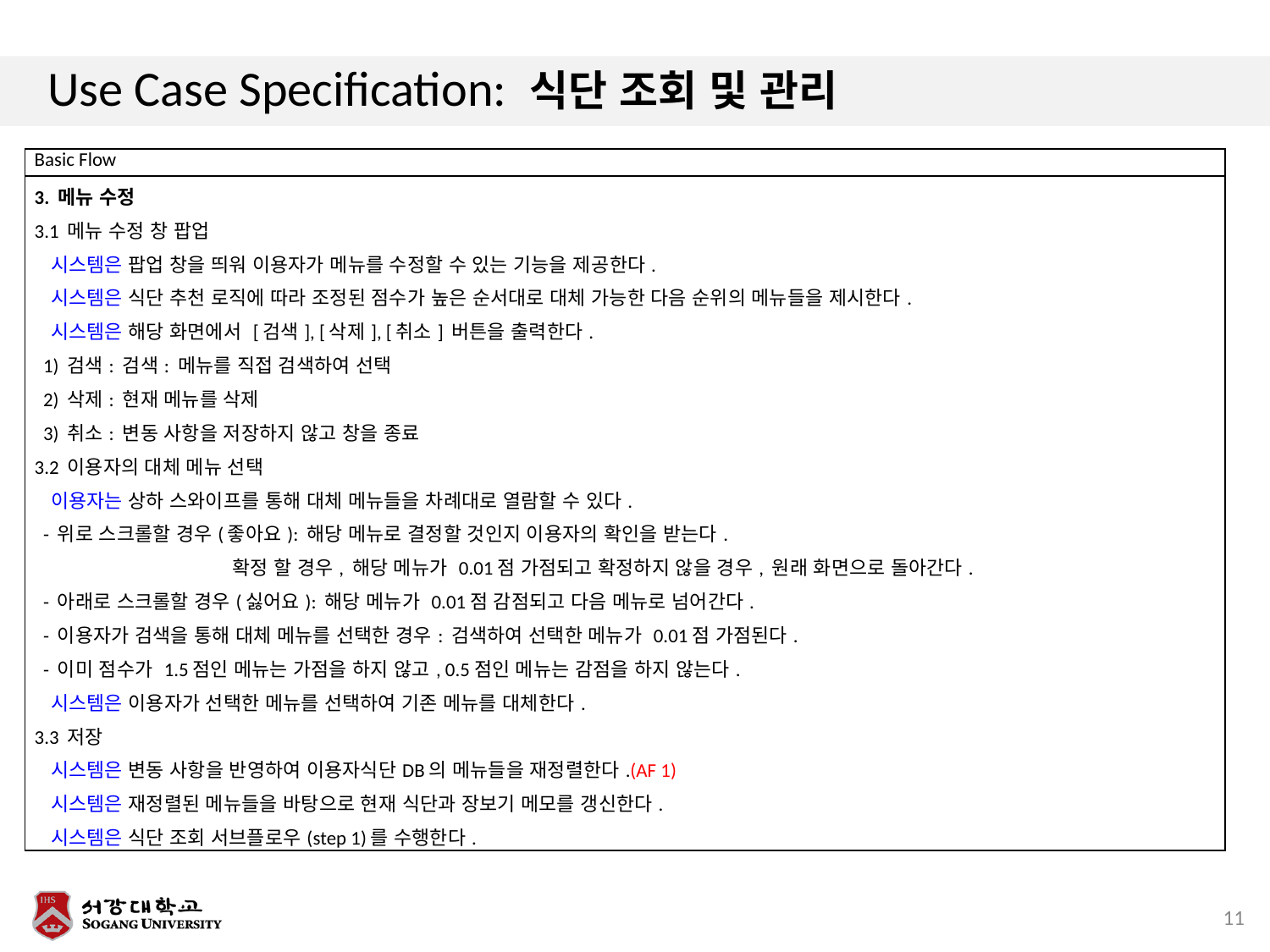

# Use Case Specification: 식단 조회 및 관리
| Basic Flow |
| --- |
| 3. 메뉴 수정 3.1 메뉴 수정 창 팝업 시스템은 팝업 창을 띄워 이용자가 메뉴를 수정할 수 있는 기능을 제공한다. 시스템은 식단 추천 로직에 따라 조정된 점수가 높은 순서대로 대체 가능한 다음 순위의 메뉴들을 제시한다. 시스템은 해당 화면에서 [검색], [삭제], [취소] 버튼을 출력한다. 1) 검색: 검색: 메뉴를 직접 검색하여 선택 2) 삭제: 현재 메뉴를 삭제 3) 취소: 변동 사항을 저장하지 않고 창을 종료 3.2 이용자의 대체 메뉴 선택 이용자는 상하 스와이프를 통해 대체 메뉴들을 차례대로 열람할 수 있다. - 위로 스크롤할 경우(좋아요): 해당 메뉴로 결정할 것인지 이용자의 확인을 받는다. 확정 할 경우, 해당 메뉴가 0.01점 가점되고 확정하지 않을 경우, 원래 화면으로 돌아간다. - 아래로 스크롤할 경우(싫어요): 해당 메뉴가 0.01점 감점되고 다음 메뉴로 넘어간다. - 이용자가 검색을 통해 대체 메뉴를 선택한 경우: 검색하여 선택한 메뉴가 0.01점 가점된다. - 이미 점수가 1.5점인 메뉴는 가점을 하지 않고, 0.5점인 메뉴는 감점을 하지 않는다. 시스템은 이용자가 선택한 메뉴를 선택하여 기존 메뉴를 대체한다. 3.3 저장 시스템은 변동 사항을 반영하여 이용자식단DB의 메뉴들을 재정렬한다.(AF 1) 시스템은 재정렬된 메뉴들을 바탕으로 현재 식단과 장보기 메모를 갱신한다. 시스템은 식단 조회 서브플로우(step 1)를 수행한다. |
11